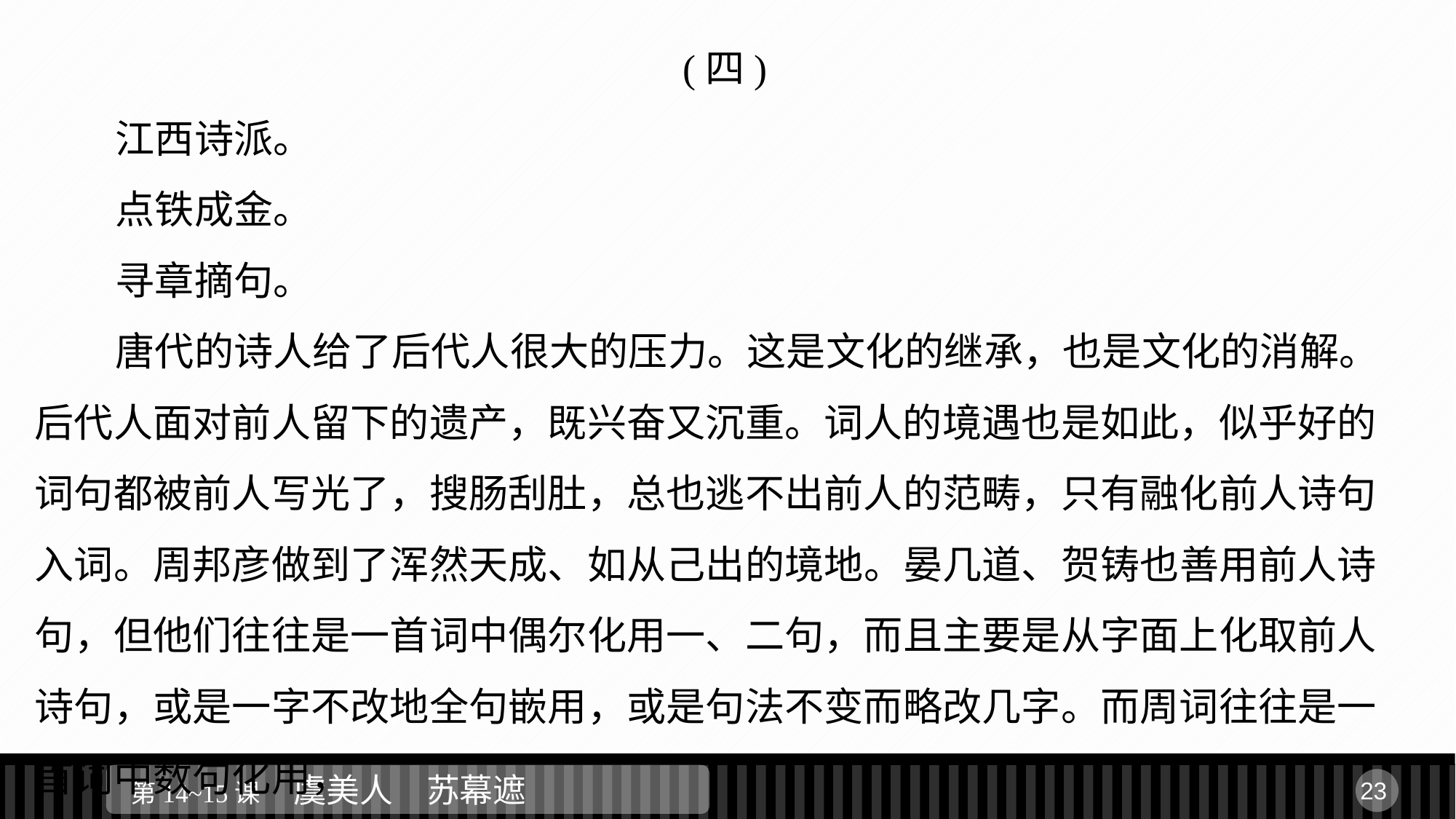

(四)
        江西诗派。
        点铁成金。
        寻章摘句。
        唐代的诗人给了后代人很大的压力。这是文化的继承，也是文化的消解。后代人面对前人留下的遗产，既兴奋又沉重。词人的境遇也是如此，似乎好的词句都被前人写光了，搜肠刮肚，总也逃不出前人的范畴，只有融化前人诗句入词。周邦彦做到了浑然天成、如从己出的境地。晏几道、贺铸也善用前人诗句，但他们往往是一首词中偶尔化用一、二句，而且主要是从字面上化取前人诗句，或是一字不改地全句嵌用，或是句法不变而略改几字。而周词往往是一首词中数句化用，